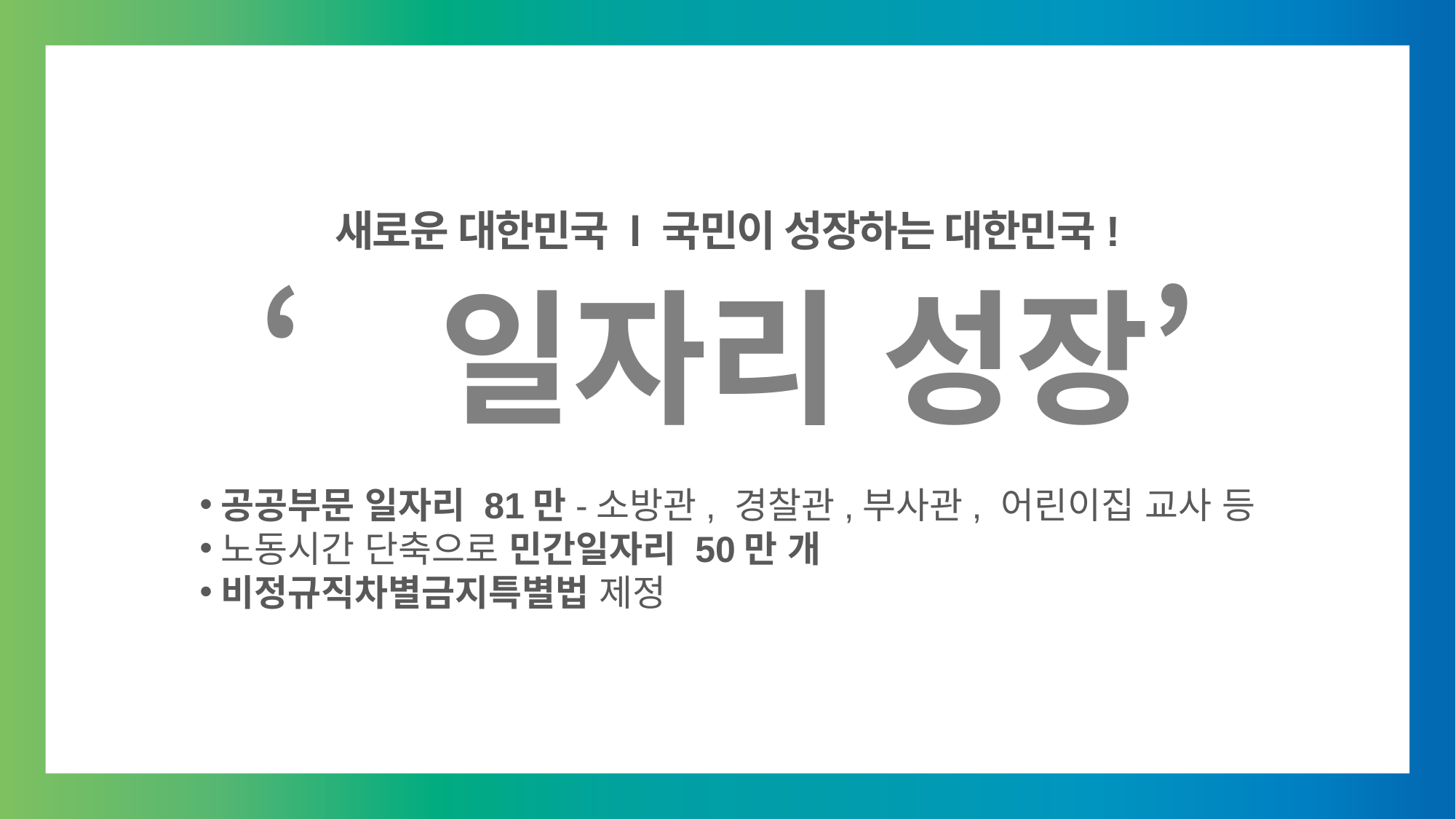

새로운 대한민국 l 국민이 성장하는 대한민국!
‘일자리 성장’
공공부문 일자리 81만-소방관, 경찰관,부사관, 어린이집 교사 등
노동시간 단축으로 민간일자리 50만 개
비정규직차별금지특별법 제정